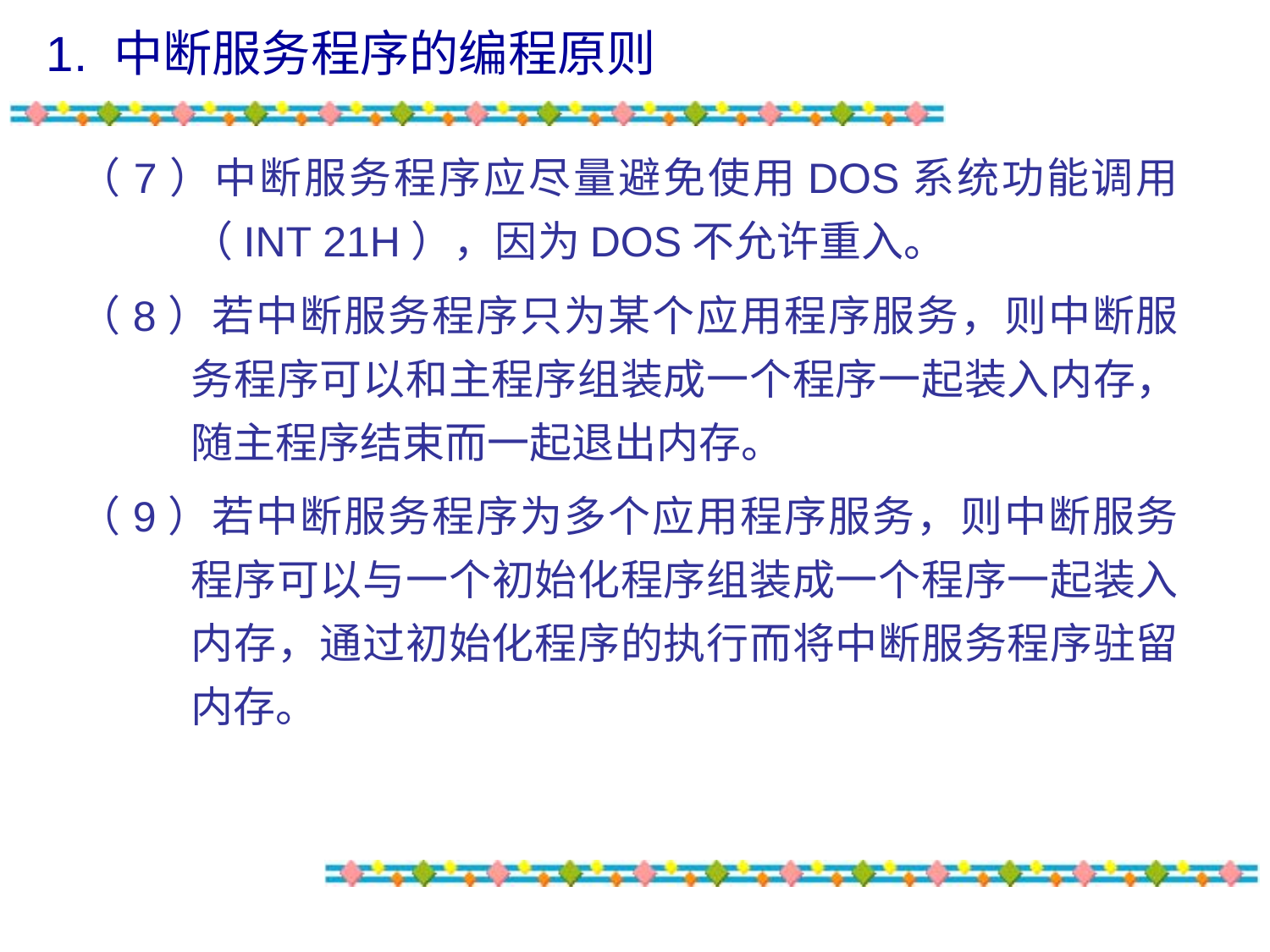

1. 中断服务程序的编程原则
（7）中断服务程序应尽量避免使用DOS系统功能调用（INT 21H），因为DOS不允许重入。
（8）若中断服务程序只为某个应用程序服务，则中断服务程序可以和主程序组装成一个程序一起装入内存，随主程序结束而一起退出内存。
（9）若中断服务程序为多个应用程序服务，则中断服务程序可以与一个初始化程序组装成一个程序一起装入内存，通过初始化程序的执行而将中断服务程序驻留内存。